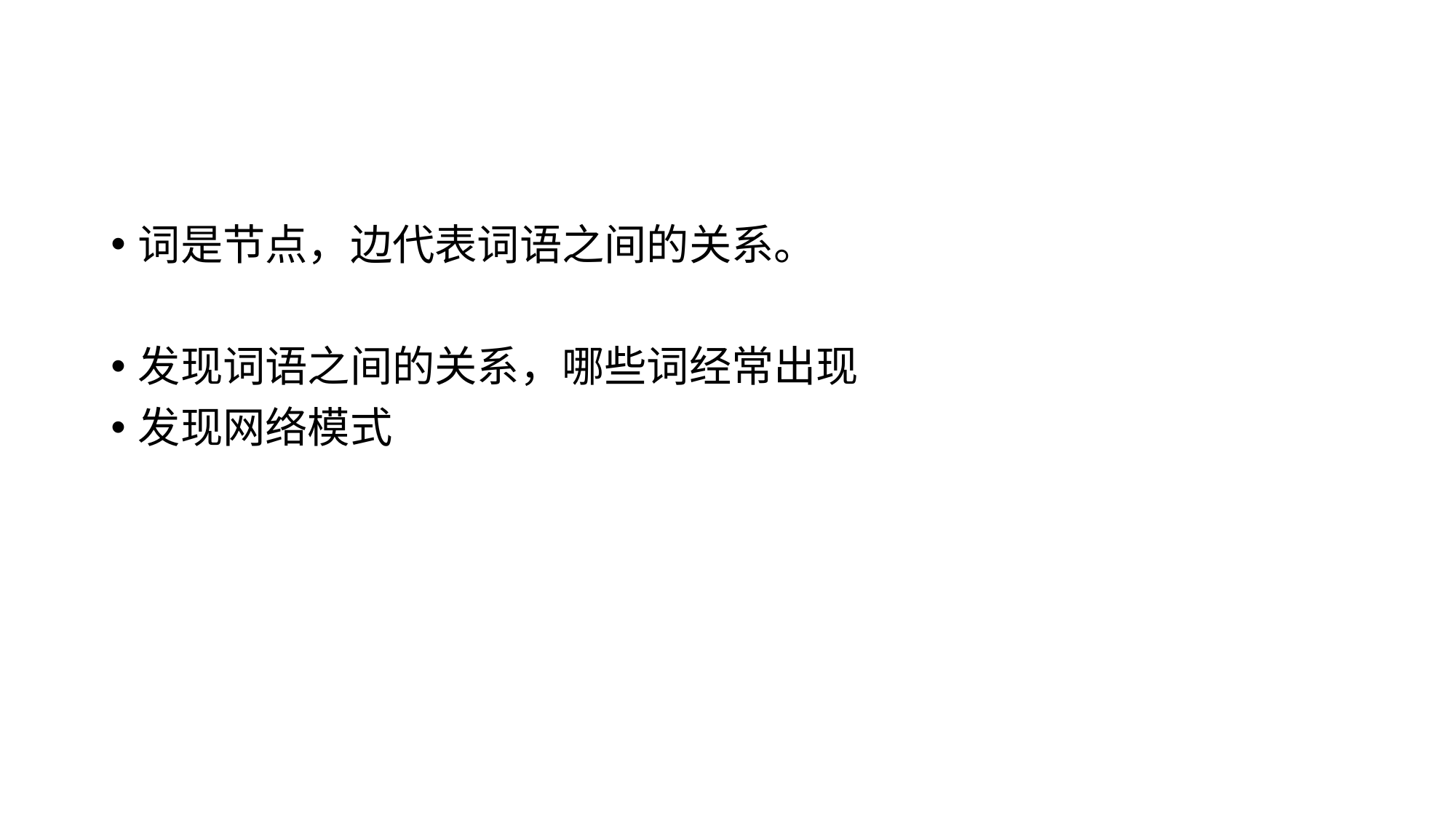

#
词是节点，边代表词语之间的关系。

发现词语之间的关系，哪些词经常出现
发现网络模式